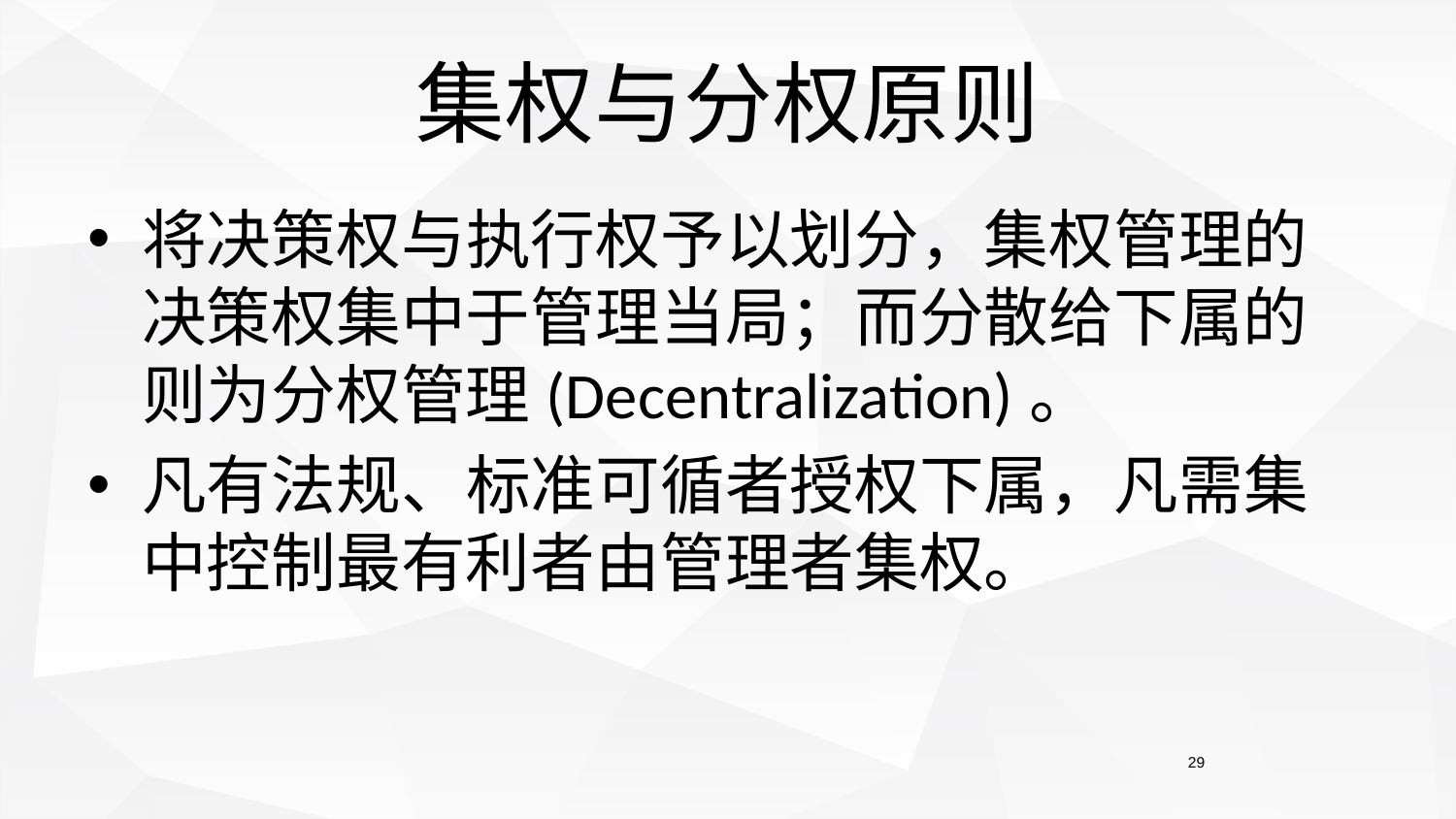

# 集权与分权原则
将决策权与执行权予以划分，集权管理的决策权集中于管理当局；而分散给下属的则为分权管理(Decentralization)。
凡有法规、标准可循者授权下属，凡需集中控制最有利者由管理者集权。
29